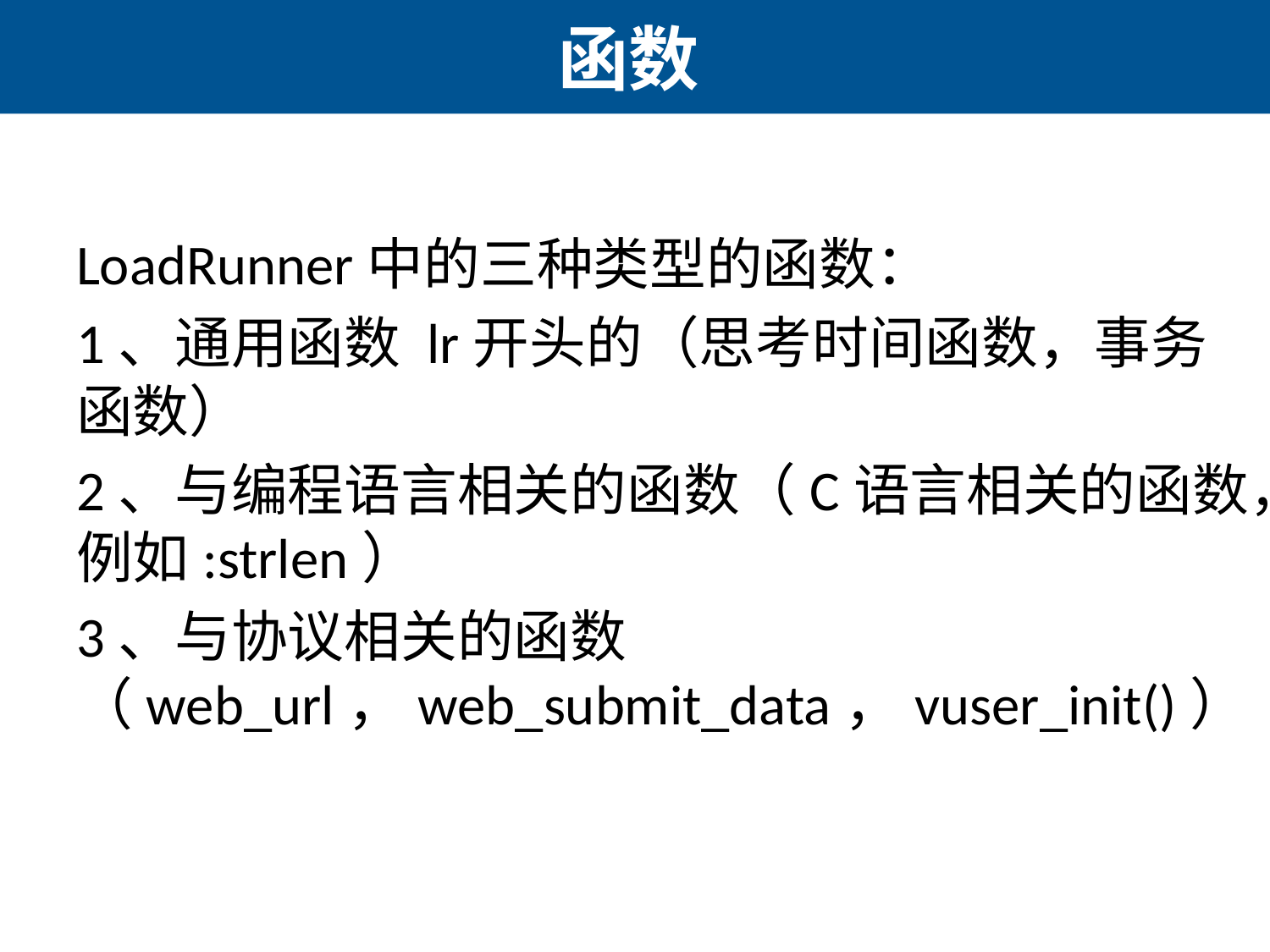

# 函数
LoadRunner中的三种类型的函数：
1、通用函数 lr开头的（思考时间函数，事务函数）
2、与编程语言相关的函数（C语言相关的函数，例如:strlen）
3、与协议相关的函数（web_url，web_submit_data，vuser_init()）